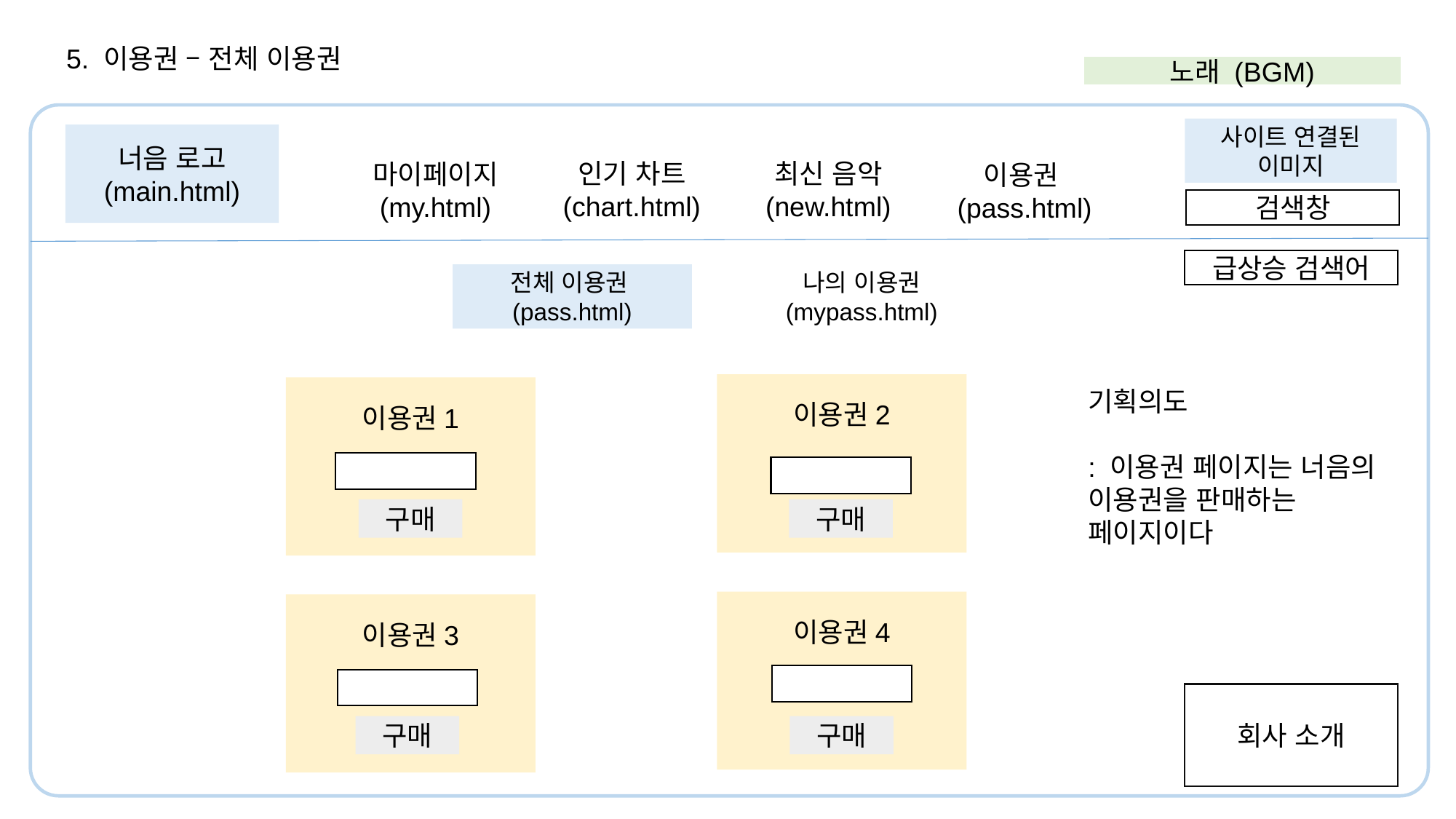

5. 이용권 – 전체 이용권
노래 (BGM)

사이트 연결된
이미지
너음 로고
(main.html)
최신 음악 (new.html)
마이페이지 (my.html)
인기 차트 (chart.html)
이용권(pass.html)
검색창
급상승 검색어
전체 이용권(pass.html)
나의 이용권
(mypass.html)
이용권2

이용권1

기획의도

: 이용권 페이지는 너음의 이용권을 판매하는 페이지이다

구매
구매
이용권4

이용권3

회사 소개
구매
구매